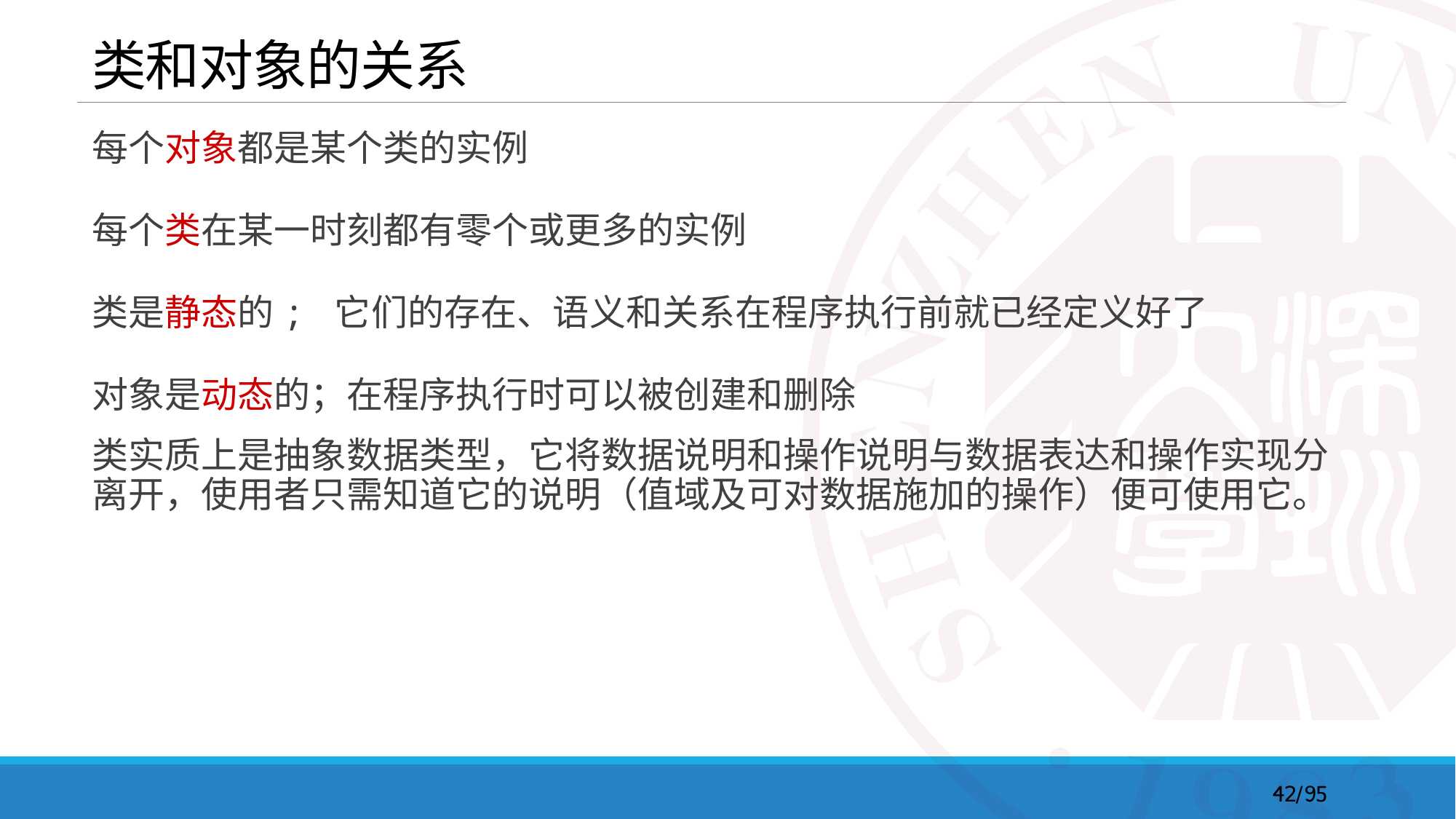

# 类和对象的关系
每个对象都是某个类的实例
每个类在某一时刻都有零个或更多的实例
类是静态的; 它们的存在、语义和关系在程序执行前就已经定义好了
对象是动态的；在程序执行时可以被创建和删除
类实质上是抽象数据类型，它将数据说明和操作说明与数据表达和操作实现分离开，使用者只需知道它的说明（值域及可对数据施加的操作）便可使用它。
42/95